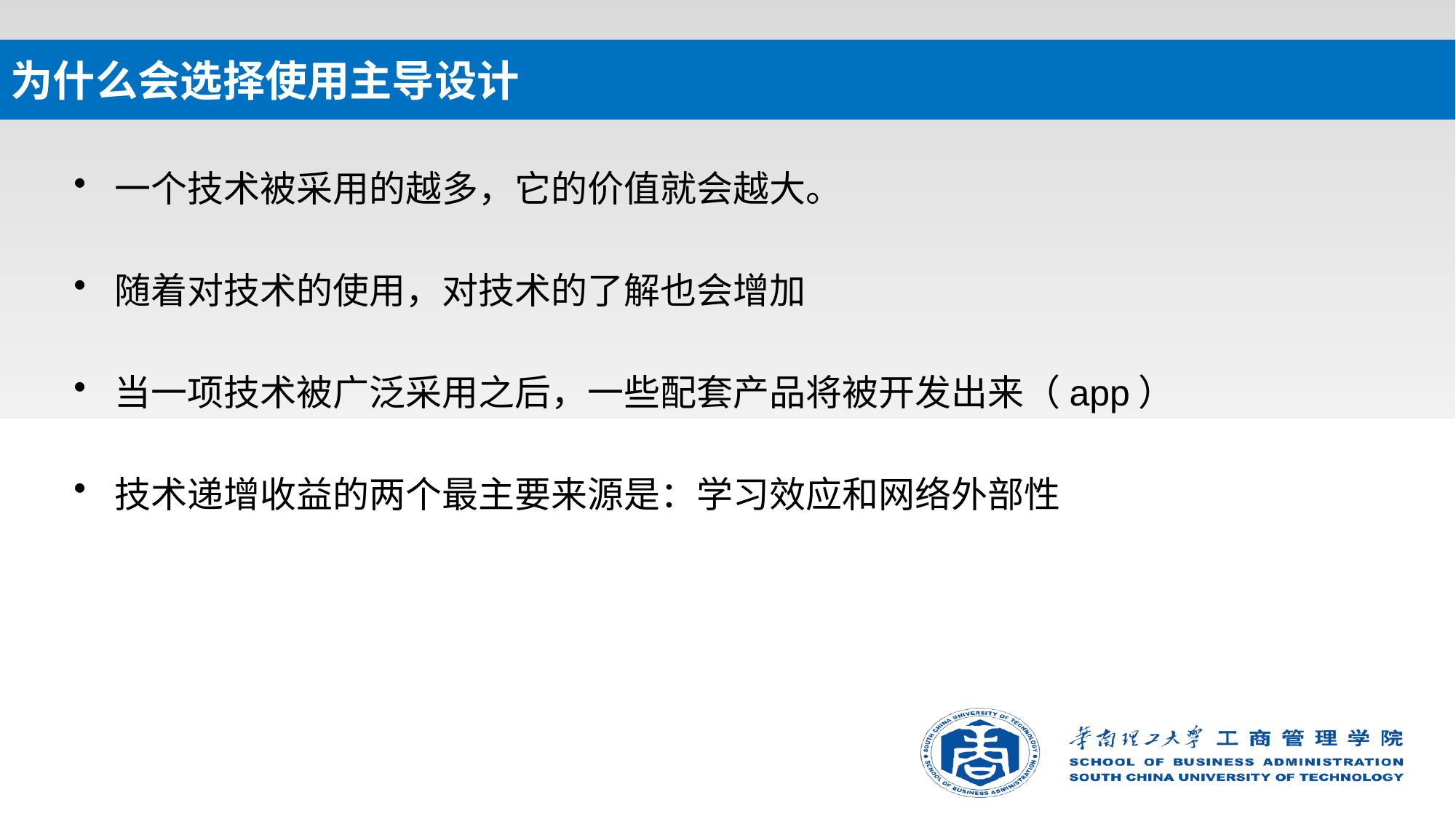

# 为什么会选择使用主导设计
一个技术被采用的越多，它的价值就会越大。

随着对技术的使用，对技术的了解也会增加

当一项技术被广泛采用之后，一些配套产品将被开发出来（app）

技术递增收益的两个最主要来源是：学习效应和网络外部性